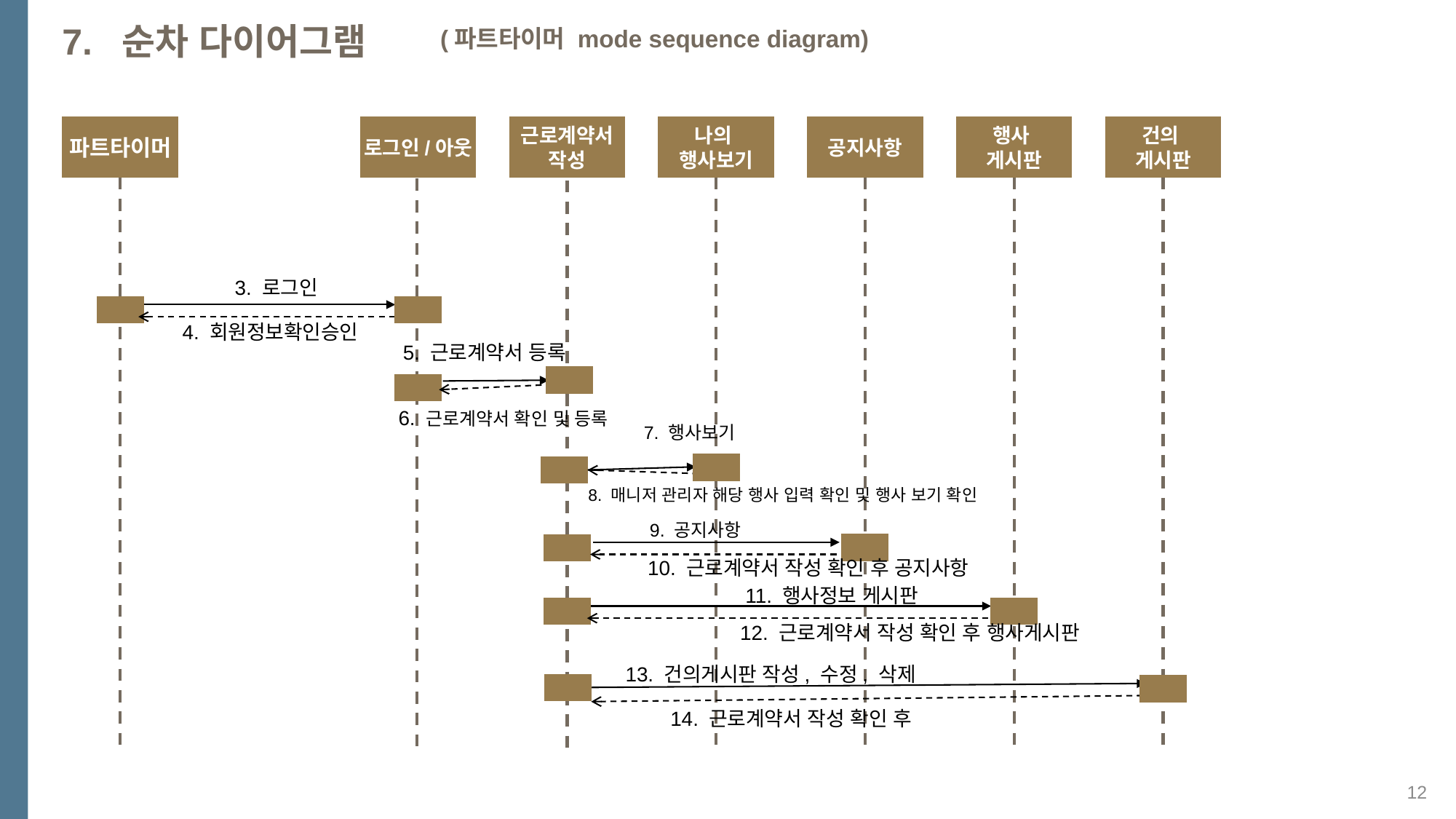

7.  순차 다이어그램
(파트타이머 mode sequence diagram)
파트타이머
로그인/아웃
근로계약서
작성
나의
행사보기
공지사항
행사
게시판
건의
게시판
3. 로그인

4. 회원정보확인승인
5. 근로계약서 등록

6. 근로계약서 확인 및 등록
7. 행사보기

8. 매니저 관리자 해당 행사 입력 확인 및 행사 보기 확인
9. 공지사항

10. 근로계약서 작성 확인 후 공지사항

11. 행사정보 게시판

12. 근로계약서 작성 확인 후 행사게시판
13. 건의게시판 작성, 수정, 삭제

14. 근로계약서 작성 확인 후
12